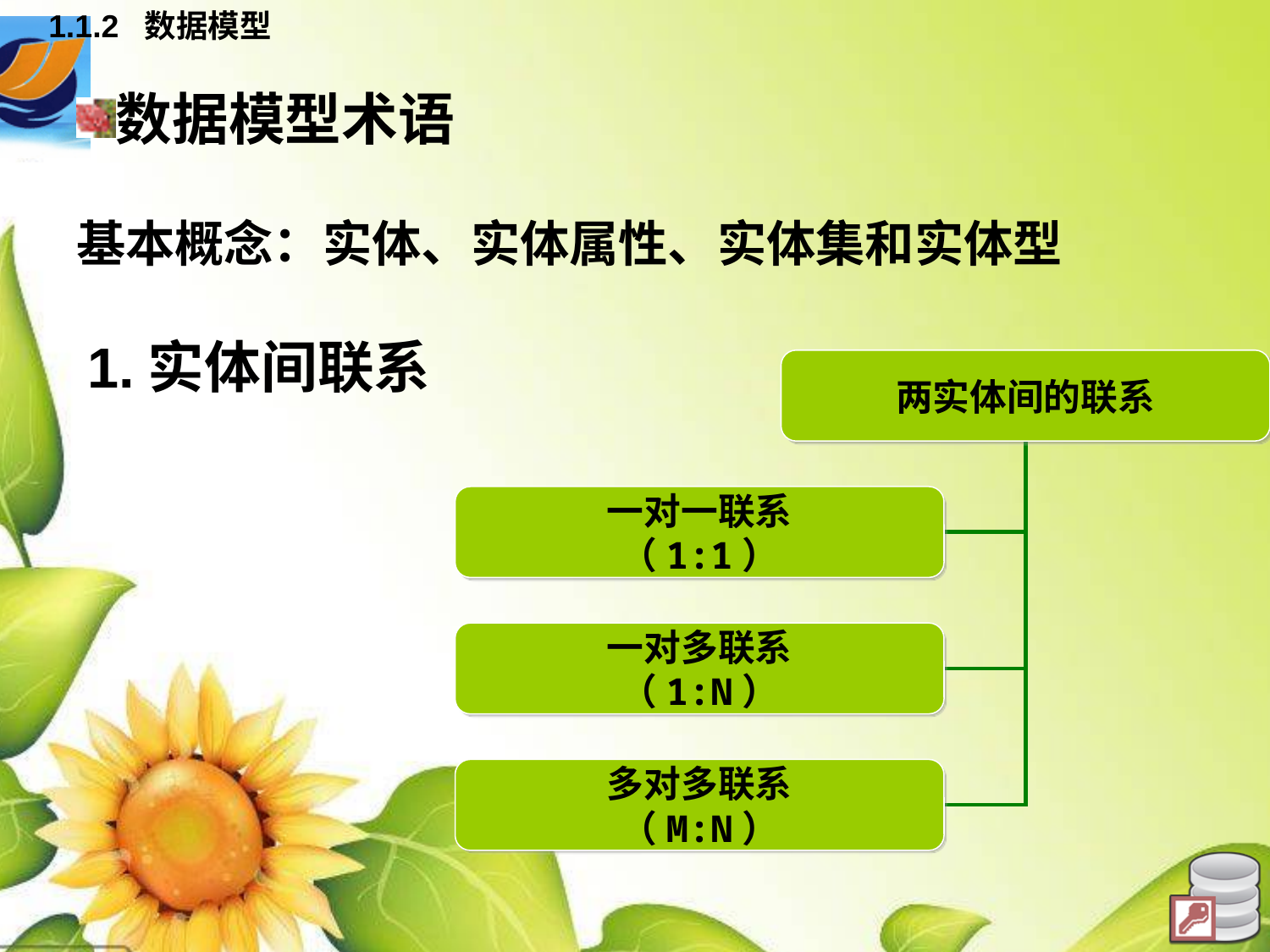

1.1.2  数据模型
# 数据模型术语
基本概念：实体、实体属性、实体集和实体型
1.实体间联系
两实体间的联系
一对一联系
（1:1）
一对多联系
（1:N）
多对多联系
（M:N）